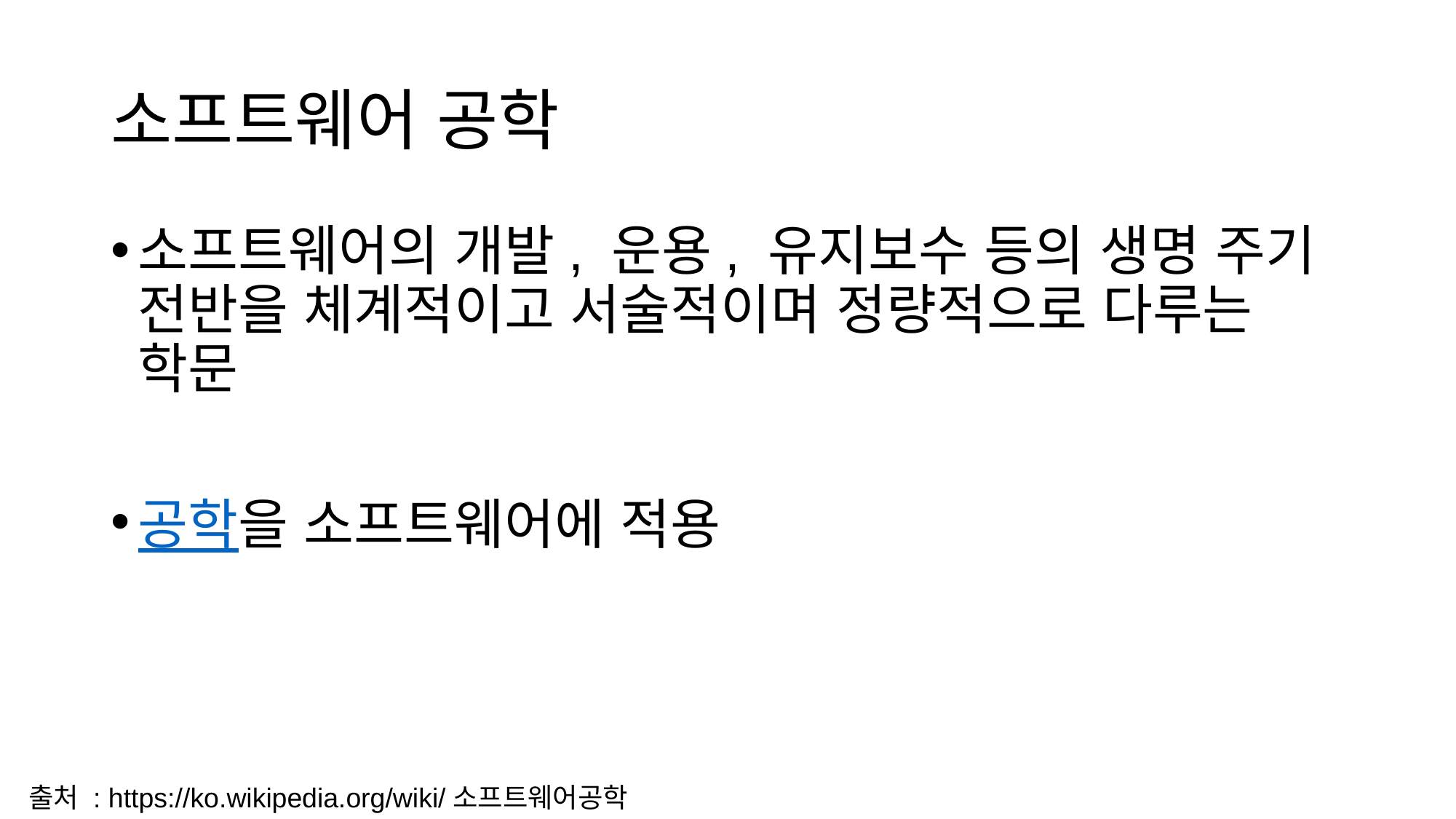

# 소프트웨어 공학
소프트웨어의 개발, 운용, 유지보수 등의 생명 주기 전반을 체계적이고 서술적이며 정량적으로 다루는 학문

공학을 소프트웨어에 적용
출처 : https://ko.wikipedia.org/wiki/소프트웨어공학